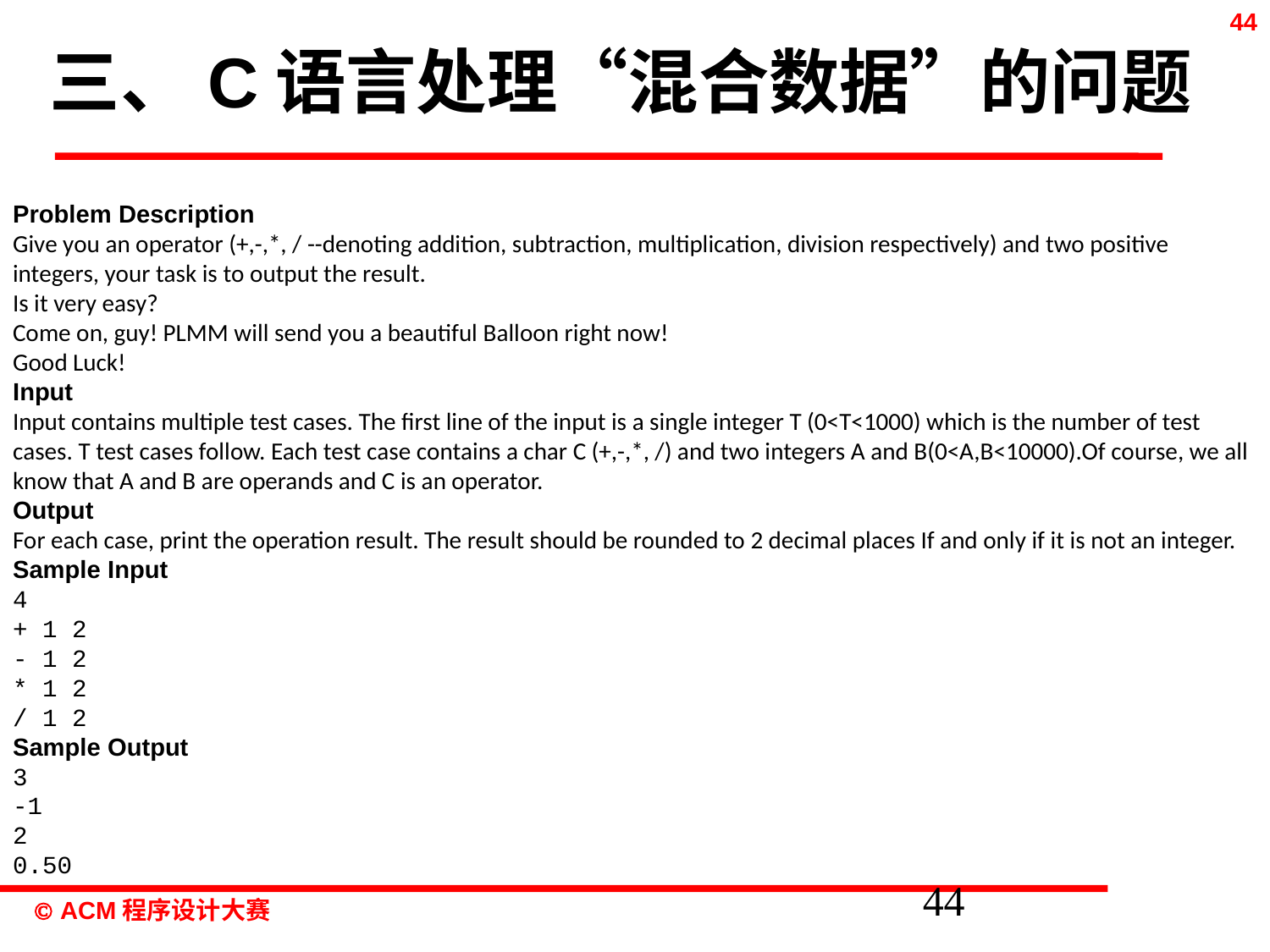

# 三、C语言处理“混合数据”的问题
Problem Description
Give you an operator (+,-,*, / --denoting addition, subtraction, multiplication, division respectively) and two positive integers, your task is to output the result.
Is it very easy?
Come on, guy! PLMM will send you a beautiful Balloon right now!
Good Luck!
Input
Input contains multiple test cases. The first line of the input is a single integer T (0<T<1000) which is the number of test cases. T test cases follow. Each test case contains a char C (+,-,*, /) and two integers A and B(0<A,B<10000).Of course, we all know that A and B are operands and C is an operator.
Output
For each case, print the operation result. The result should be rounded to 2 decimal places If and only if it is not an integer.
Sample Input
4
+ 1 2
- 1 2
* 1 2
/ 1 2
Sample Output
3
-1
2
0.50
44